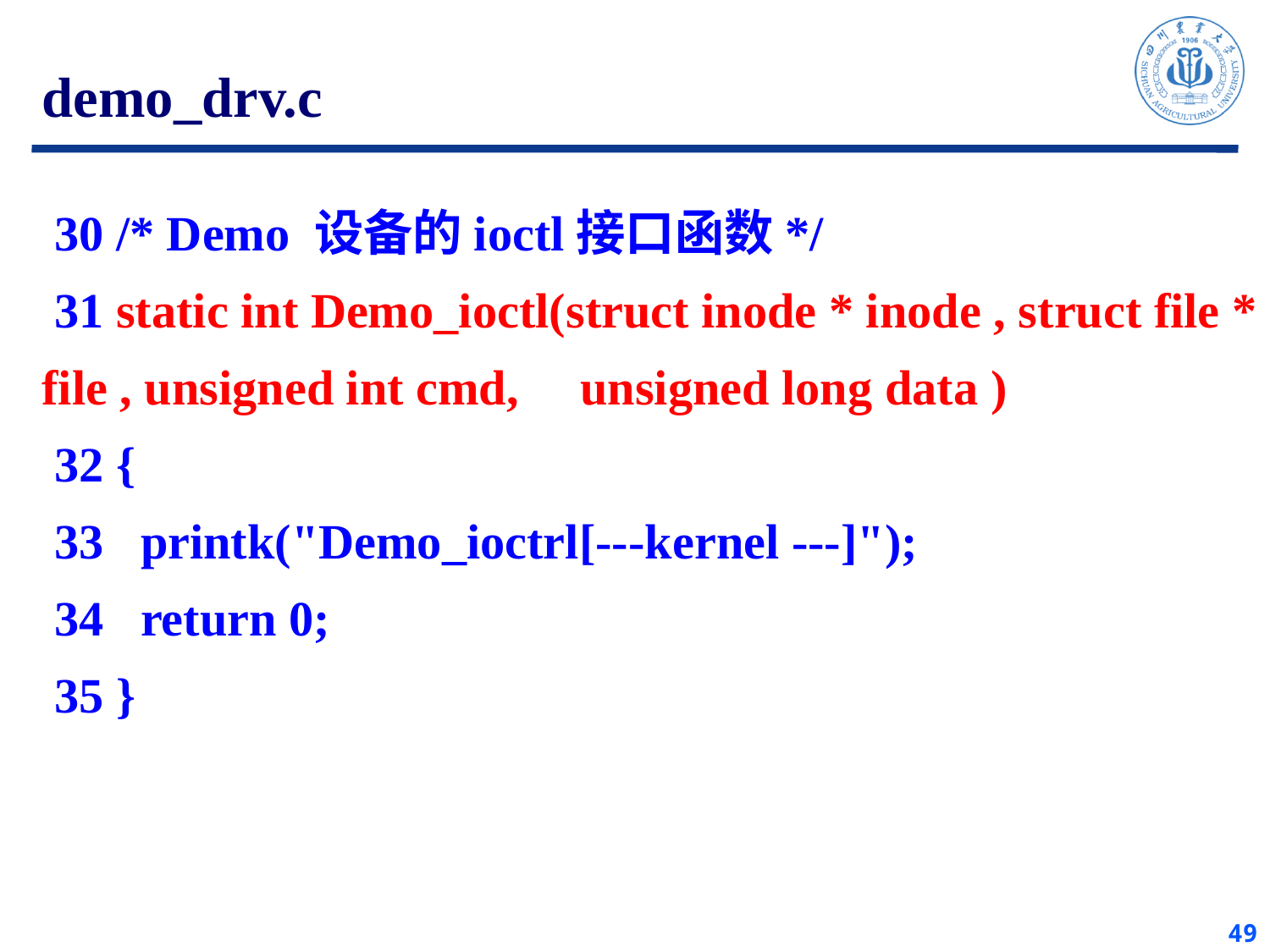

demo_drv.c
 30 /* Demo 设备的ioctl接口函数*/
 31 static int Demo_ioctl(struct inode * inode , struct file * file , unsigned int cmd,     unsigned long data )
 32 {
 33   printk("Demo_ioctrl[---kernel ---]");
 34   return 0;
 35 }